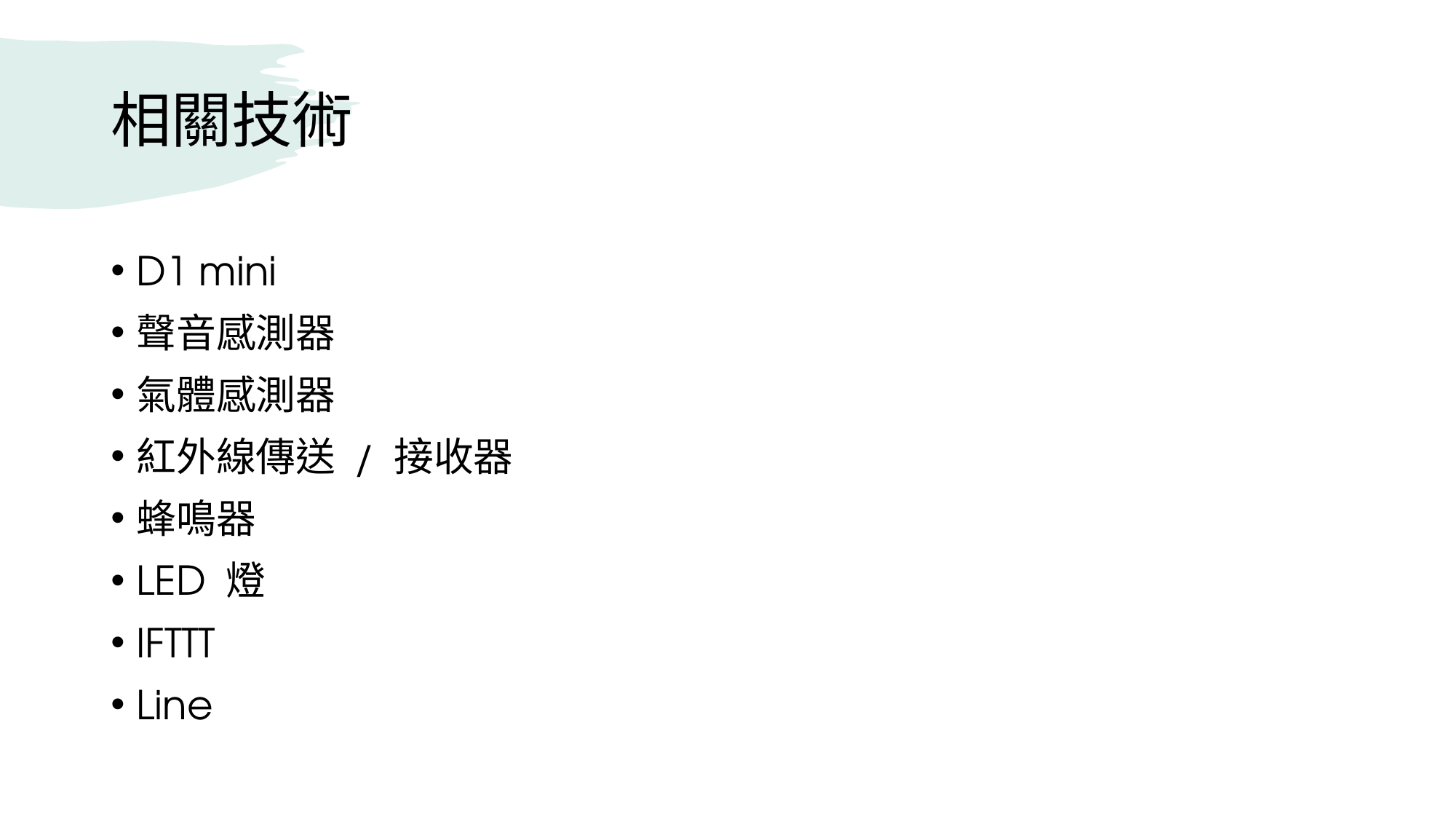

# 相關技術
D1 mini
聲音感測器
氣體感測器
紅外線傳送 / 接收器
蜂鳴器
LED 燈
IFTTT
Line